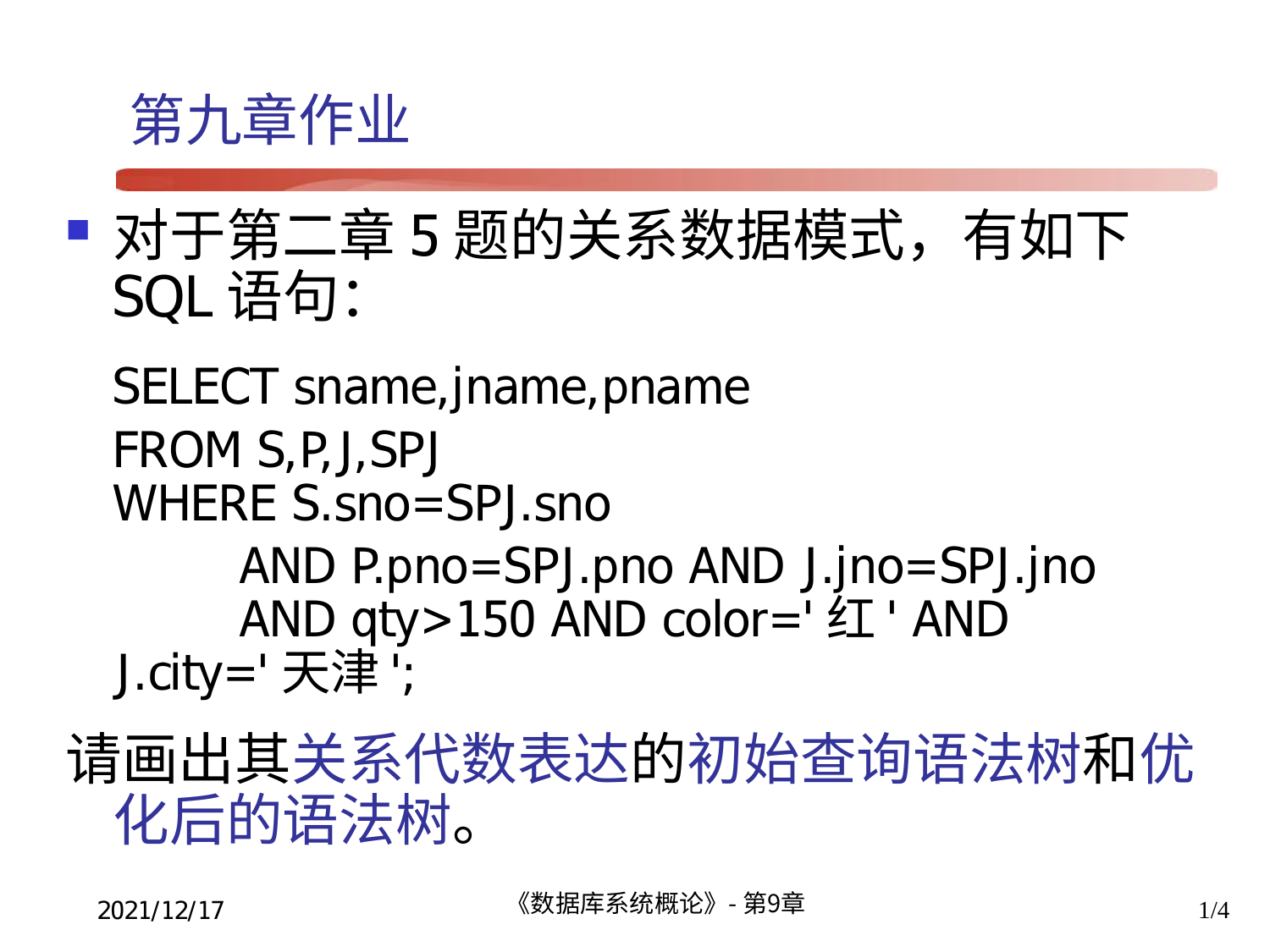

# 第九章作业
对于第二章5题的关系数据模式，有如下SQL语句：

	SELECT sname,jname,pname
	FROM S,P,J,SPJ
WHERE S.sno=SPJ.sno
		AND P.pno=SPJ.pno AND J.jno=SPJ.jno
　	AND qty>150 AND color='红' AND J.city='天津';
请画出其关系代数表达的初始查询语法树和优化后的语法树。
《数据库系统概论》- 第9章
1/4
2021/12/17